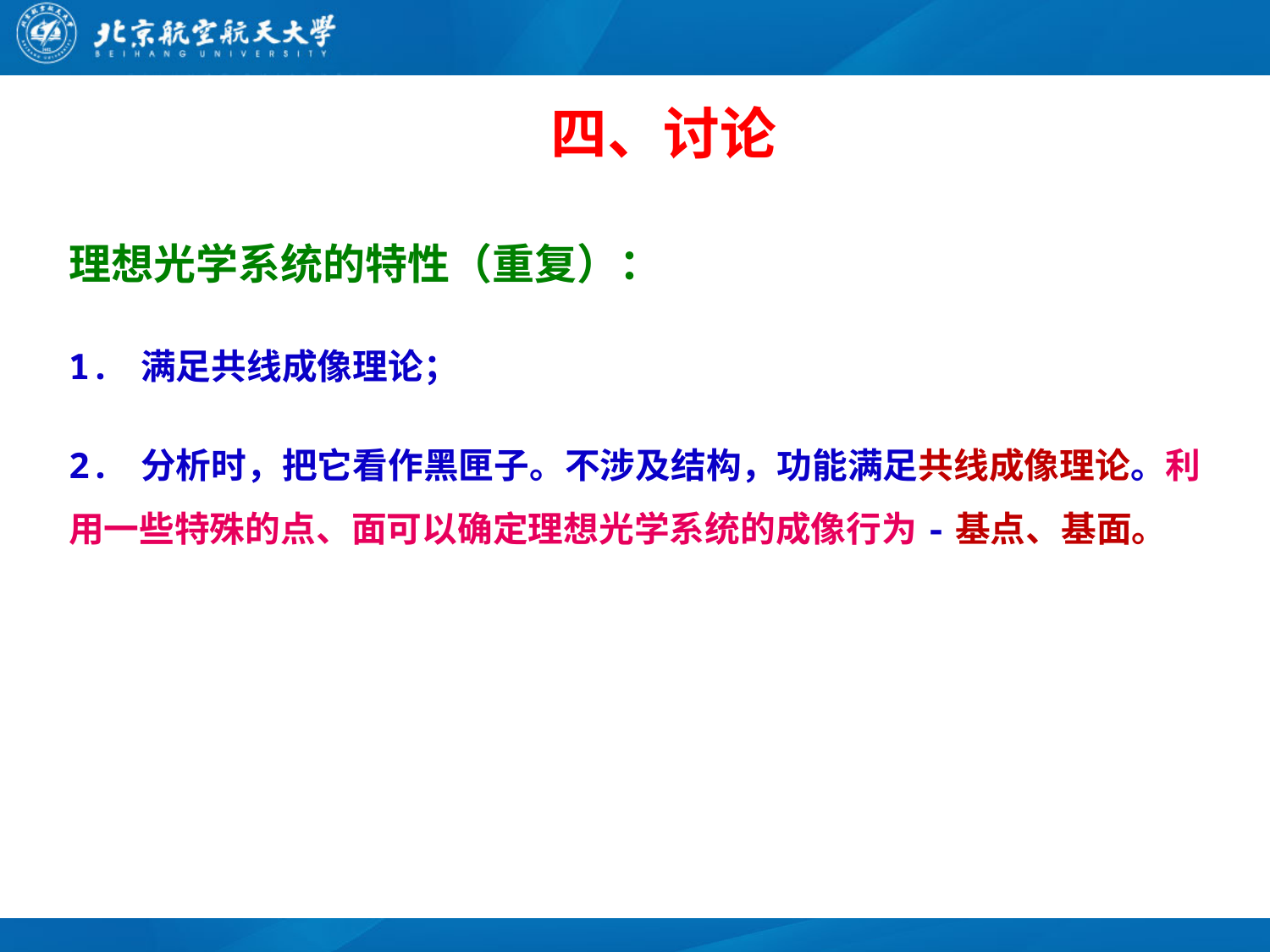

四、讨论

理想光学系统的特性（重复）：
1. 满足共线成像理论；
2. 分析时，把它看作黑匣子。不涉及结构，功能满足共线成像理论。利用一些特殊的点、面可以确定理想光学系统的成像行为-基点、基面。